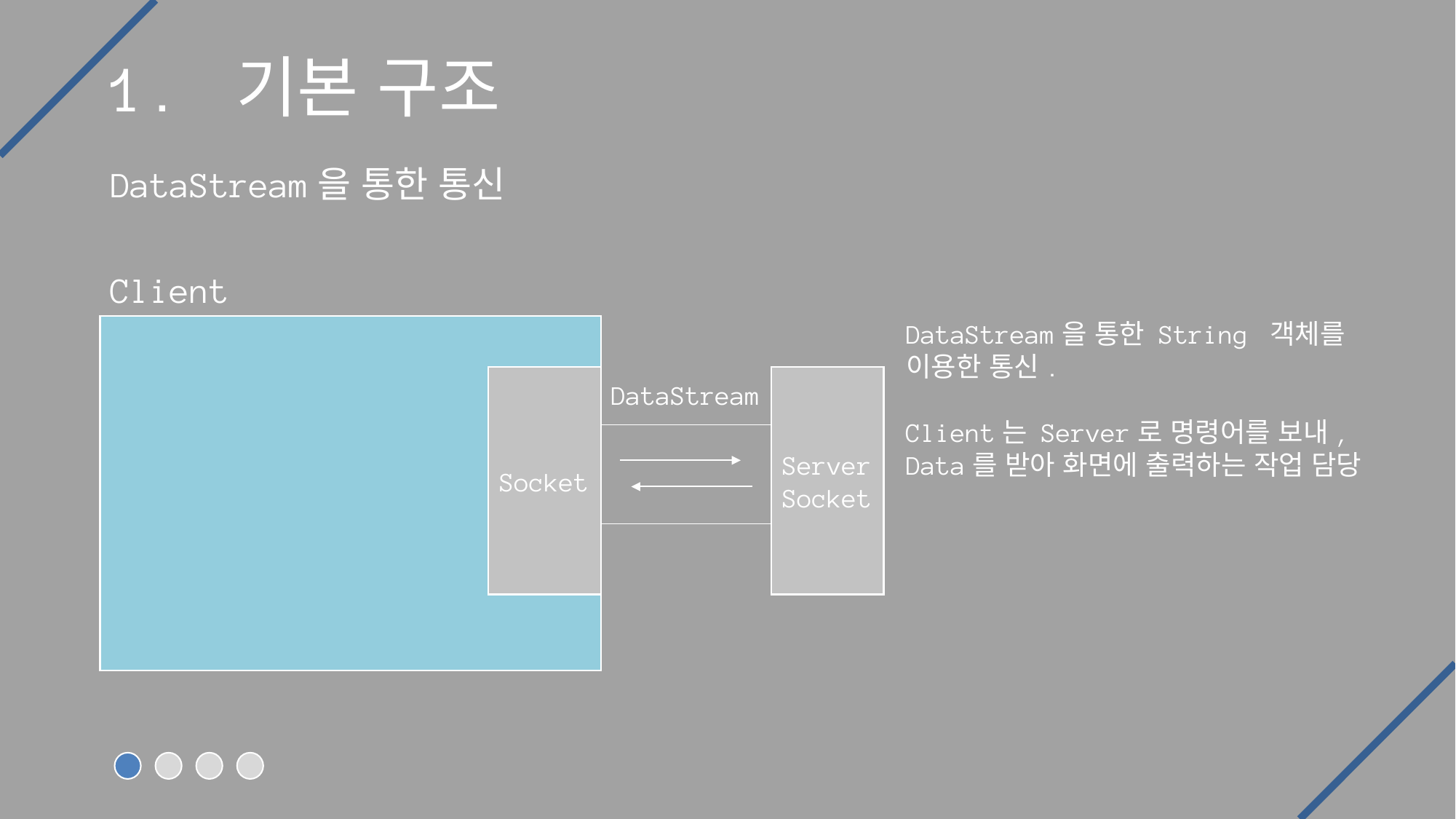

# 1. 기본 구조
DataStream을 통한 통신
Client
DataStream을 통한 String 객체를 이용한 통신.

Client는 Server로 명령어를 보내, Data를 받아 화면에 출력하는 작업 담당

Socket
Server Socket
DataStream